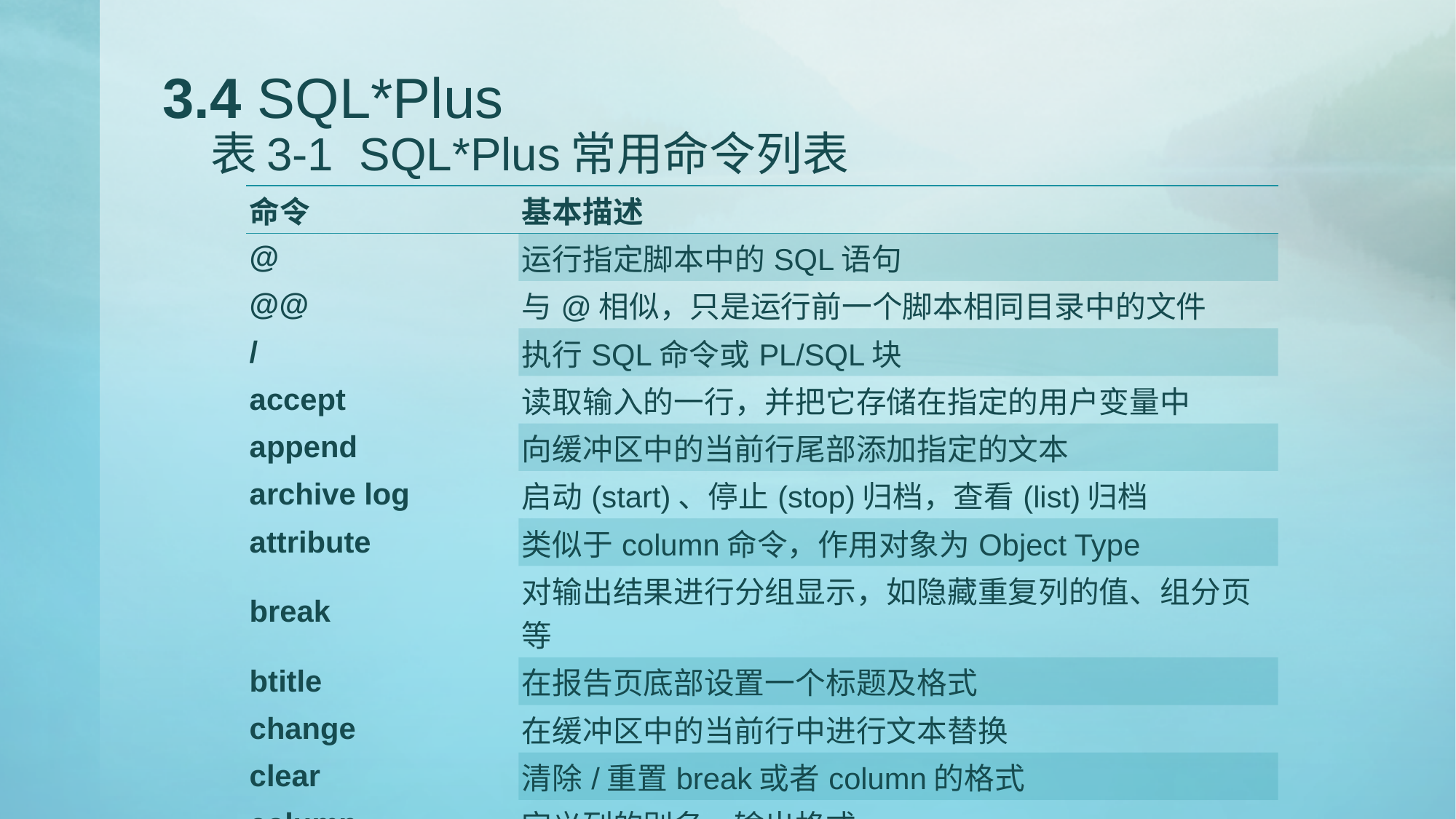

# 3.4 SQL*Plus 表3-1  SQL*Plus常用命令列表
| 命令 | 基本描述 |
| --- | --- |
| @ | 运行指定脚本中的SQL语句 |
| @@ | 与@相似，只是运行前一个脚本相同目录中的文件 |
| / | 执行SQL命令或PL/SQL块 |
| accept | 读取输入的一行，并把它存储在指定的用户变量中 |
| append | 向缓冲区中的当前行尾部添加指定的文本 |
| archive log | 启动(start)、停止(stop)归档，查看(list)归档 |
| attribute | 类似于column命令，作用对象为Object Type |
| break | 对输出结果进行分组显示，如隐藏重复列的值、组分页等 |
| btitle | 在报告页底部设置一个标题及格式 |
| change | 在缓冲区中的当前行中进行文本替换 |
| clear | 清除/重置break或者column的格式 |
| column | 定义列的别名，输出格式 |